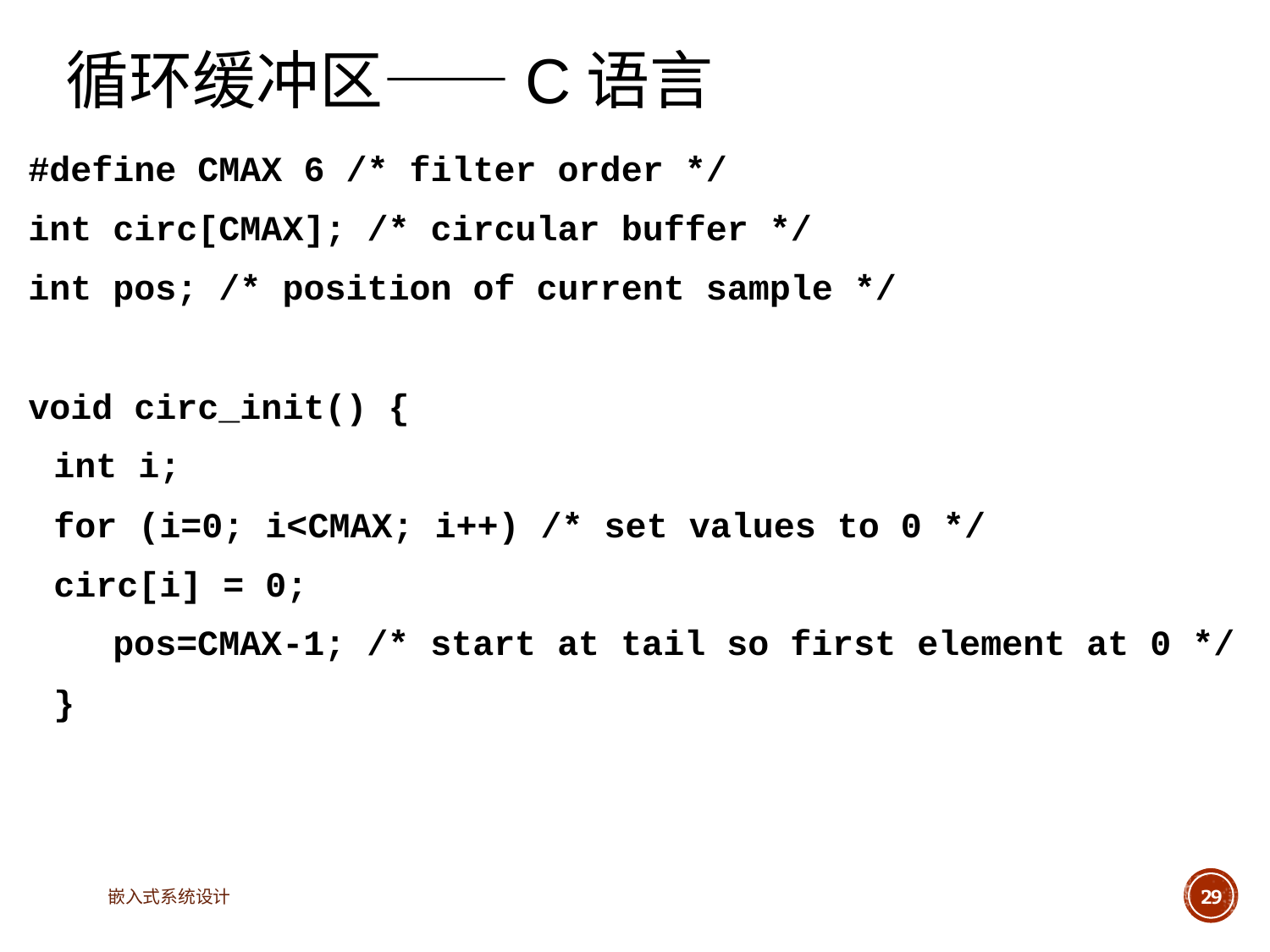

# 循环缓冲区——C语言
#define CMAX 6 /* filter order */
int circ[CMAX]; /* circular buffer */
int pos; /* position of current sample */

void circ_init() {
	int i;
	for (i=0; i<CMAX; i++) /* set values to 0 */
	circ[i] = 0;
    pos=CMAX-1; /* start at tail so first element at 0 */
	}
嵌入式系统设计
29